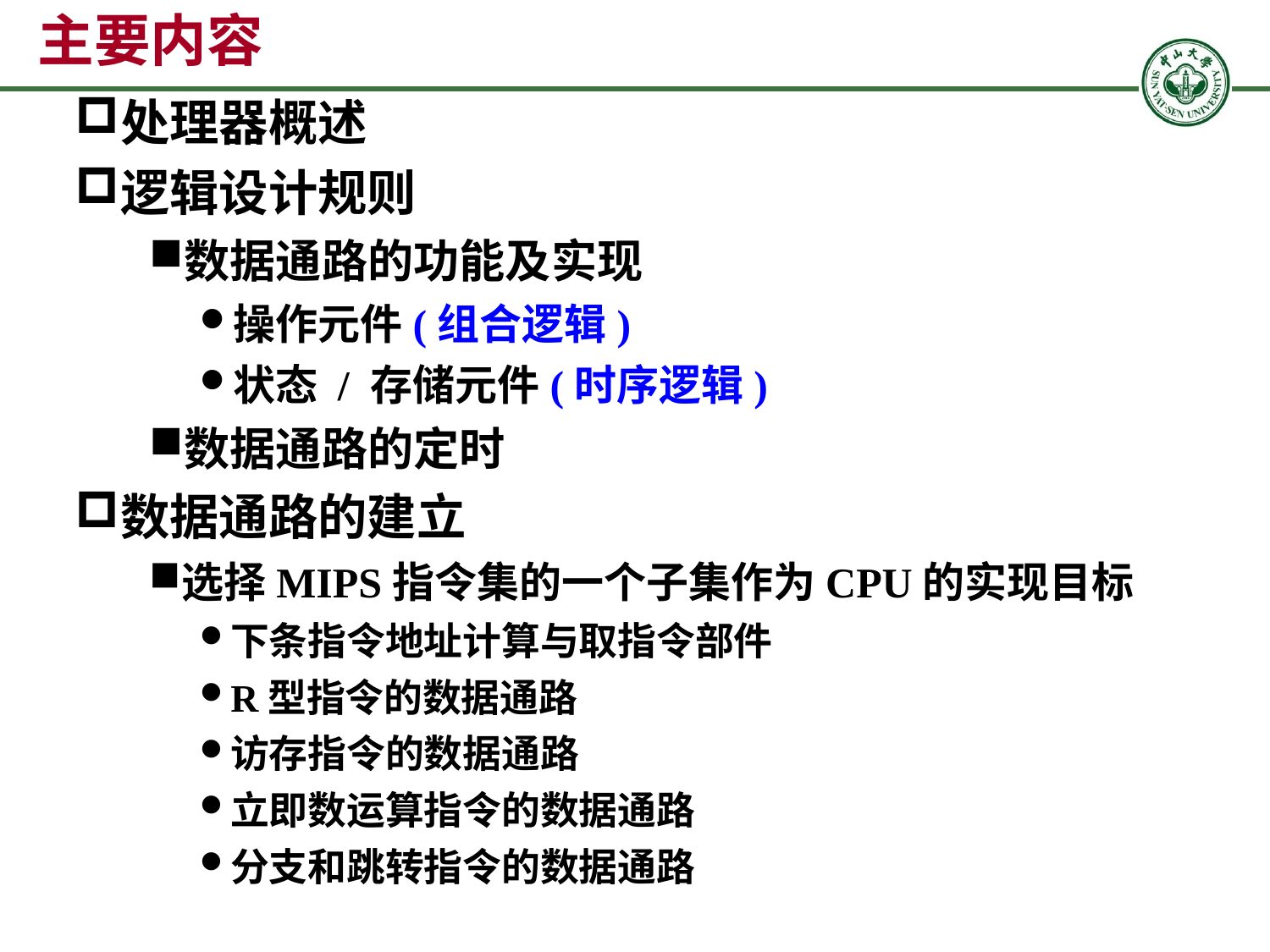

# 主要内容
处理器概述
逻辑设计规则
数据通路的功能及实现
操作元件(组合逻辑)
状态 / 存储元件(时序逻辑)
数据通路的定时
数据通路的建立
选择MIPS指令集的一个子集作为CPU的实现目标
下条指令地址计算与取指令部件
R型指令的数据通路
访存指令的数据通路
立即数运算指令的数据通路
分支和跳转指令的数据通路